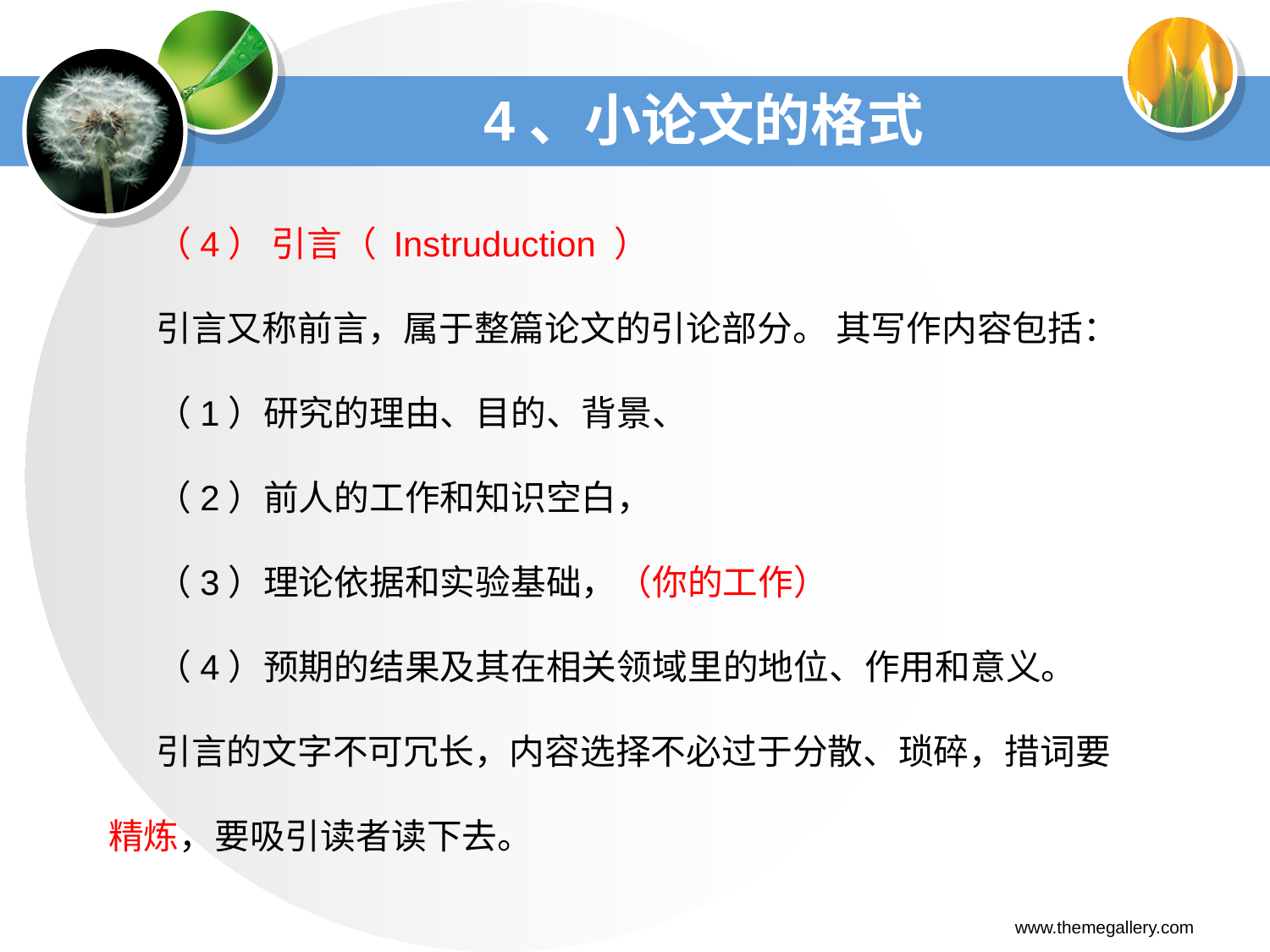

# 4、小论文的格式
（4） 引言（ Instruduction ）
引言又称前言，属于整篇论文的引论部分。 其写作内容包括：
（1）研究的理由、目的、背景、
（2）前人的工作和知识空白，
（3）理论依据和实验基础，（你的工作）
（4）预期的结果及其在相关领域里的地位、作用和意义。
引言的文字不可冗长，内容选择不必过于分散、琐碎，措词要精炼，要吸引读者读下去。
www.themegallery.com